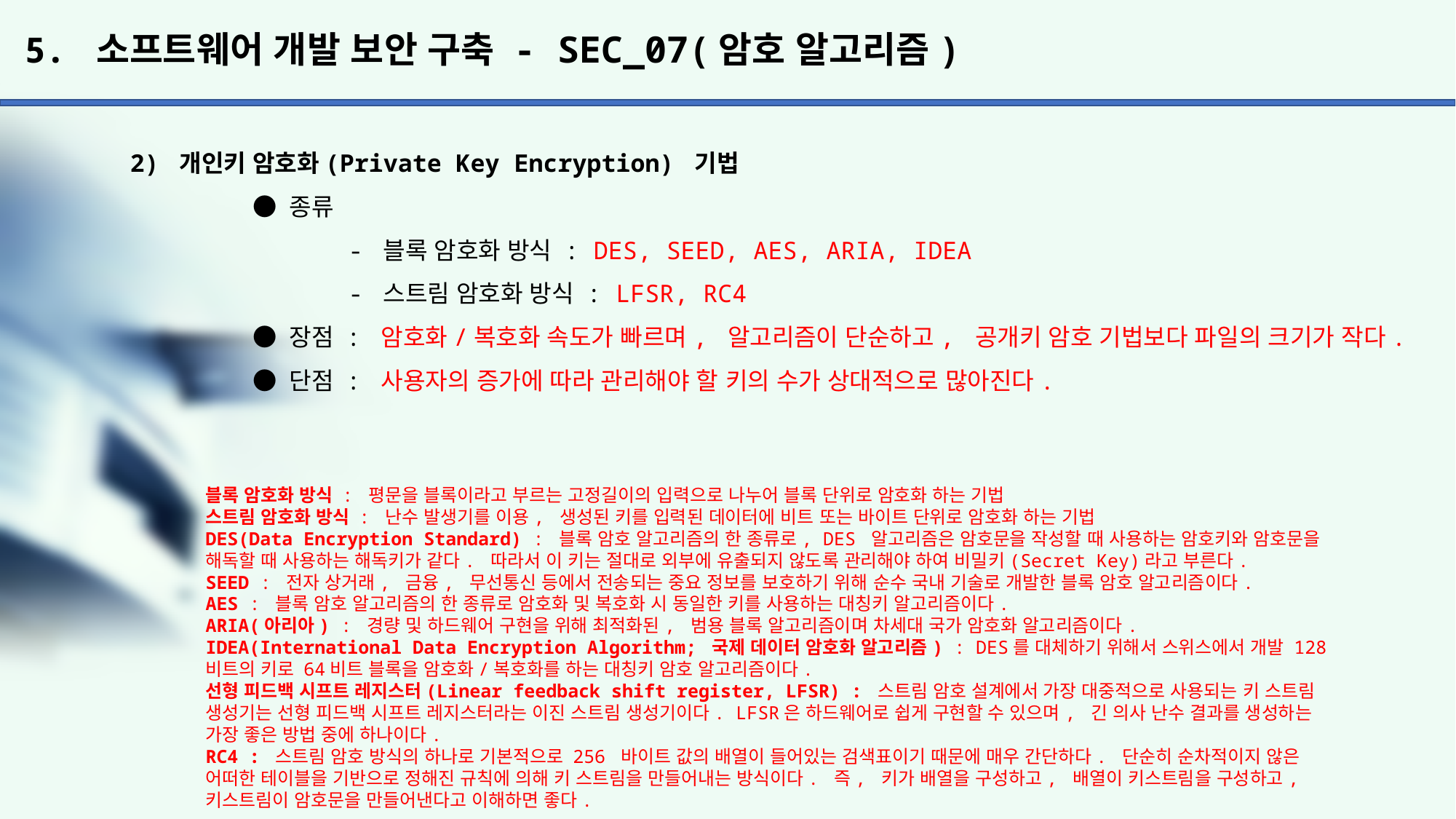

# 5. 소프트웨어 개발 보안 구축 - SEC_07(암호 알고리즘)
2) 개인키 암호화(Private Key Encryption) 기법
	  ● 종류
		- 블록 암호화 방식 : DES, SEED, AES, ARIA, IDEA
		- 스트림 암호화 방식 : LFSR, RC4
	  ● 장점 : 암호화/복호화 속도가 빠르며, 알고리즘이 단순하고, 공개키 암호 기법보다 파일의 크기가 작다.
	  ● 단점 : 사용자의 증가에 따라 관리해야 할 키의 수가 상대적으로 많아진다.
블록 암호화 방식 : 평문을 블록이라고 부르는 고정길이의 입력으로 나누어 블록 단위로 암호화 하는 기법
스트림 암호화 방식 : 난수 발생기를 이용, 생성된 키를 입력된 데이터에 비트 또는 바이트 단위로 암호화 하는 기법
DES(Data Encryption Standard) : 블록 암호 알고리즘의 한 종류로, DES 알고리즘은 암호문을 작성할 때 사용하는 암호키와 암호문을 해독할 때 사용하는 해독키가 같다. 따라서 이 키는 절대로 외부에 유출되지 않도록 관리해야 하여 비밀키(Secret Key)라고 부른다.
SEED : 전자 상거래, 금융, 무선통신 등에서 전송되는 중요 정보를 보호하기 위해 순수 국내 기술로 개발한 블록 암호 알고리즘이다.
AES : 블록 암호 알고리즘의 한 종류로 암호화 및 복호화 시 동일한 키를 사용하는 대칭키 알고리즘이다.
ARIA(아리아) : 경량 및 하드웨어 구현을 위해 최적화된, 범용 블록 알고리즘이며 차세대 국가 암호화 알고리즘이다.
IDEA(International Data Encryption Algorithm; 국제 데이터 암호화 알고리즘) : DES를 대체하기 위해서 스위스에서 개발 128 비트의 키로 64비트 블록을 암호화/복호화를 하는 대칭키 암호 알고리즘이다.
선형 피드백 시프트 레지스터(Linear feedback shift register, LFSR) : 스트림 암호 설계에서 가장 대중적으로 사용되는 키 스트림 생성기는 선형 피드백 시프트 레지스터라는 이진 스트림 생성기이다. LFSR은 하드웨어로 쉽게 구현할 수 있으며, 긴 의사 난수 결과를 생성하는 가장 좋은 방법 중에 하나이다.
RC4 : 스트림 암호 방식의 하나로 기본적으로 256 바이트 값의 배열이 들어있는 검색표이기 때문에 매우 간단하다. 단순히 순차적이지 않은 어떠한 테이블을 기반으로 정해진 규칙에 의해 키 스트림을 만들어내는 방식이다. 즉, 키가 배열을 구성하고, 배열이 키스트림을 구성하고, 키스트림이 암호문을 만들어낸다고 이해하면 좋다.